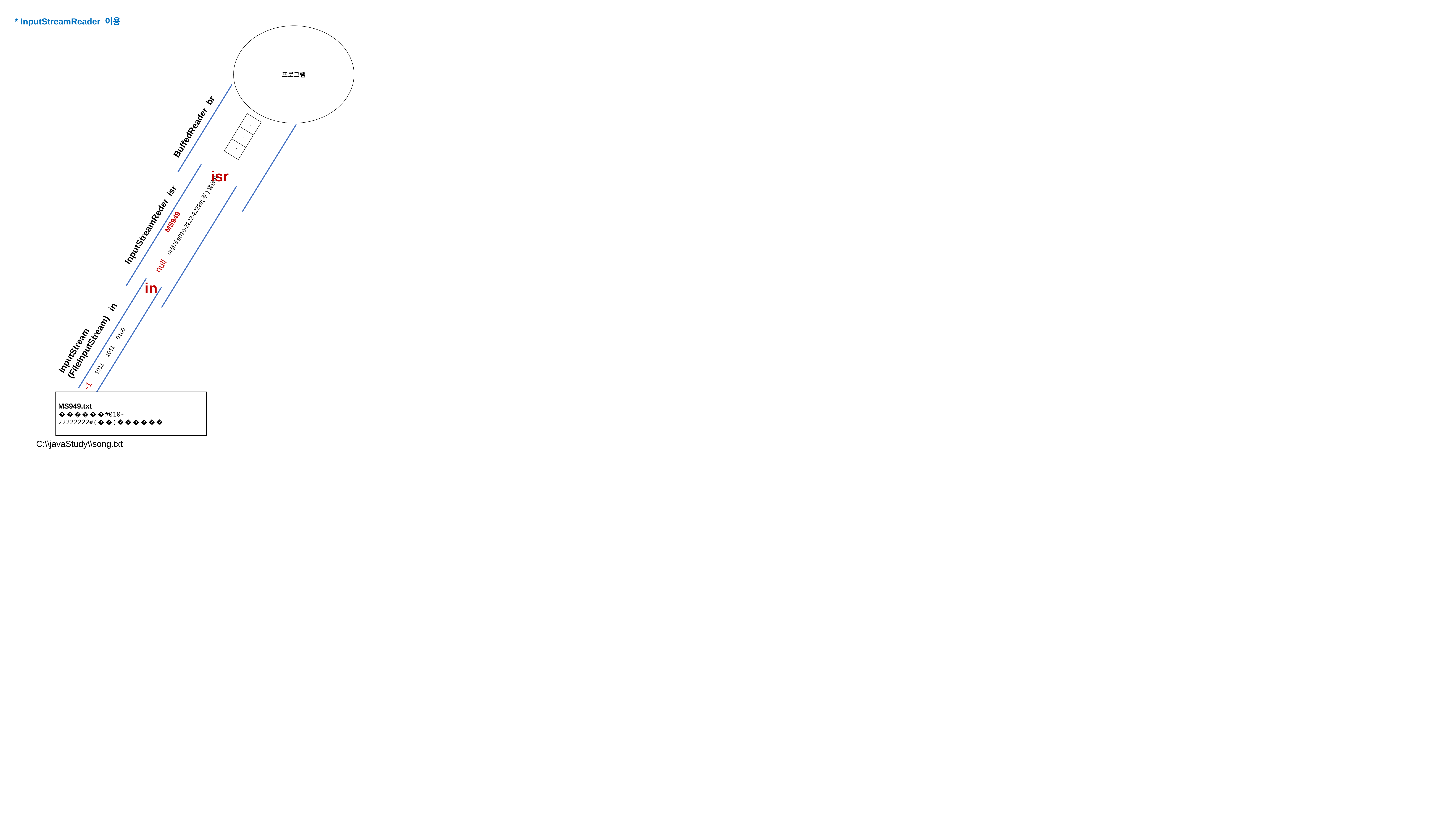

* InputStreamReader 이용

프로그램
BuffedReader  br
…
…
…
isr
InputStreamReder  isr
  null   이정재#010-2222-2222#(주)열심히
MS949
in
InputStream
(FileInputStream)   in
  -1      1011     1011     0100
MS949.txt
������#010-22222222#(��)������
C:\\javaStudy\\song.txt